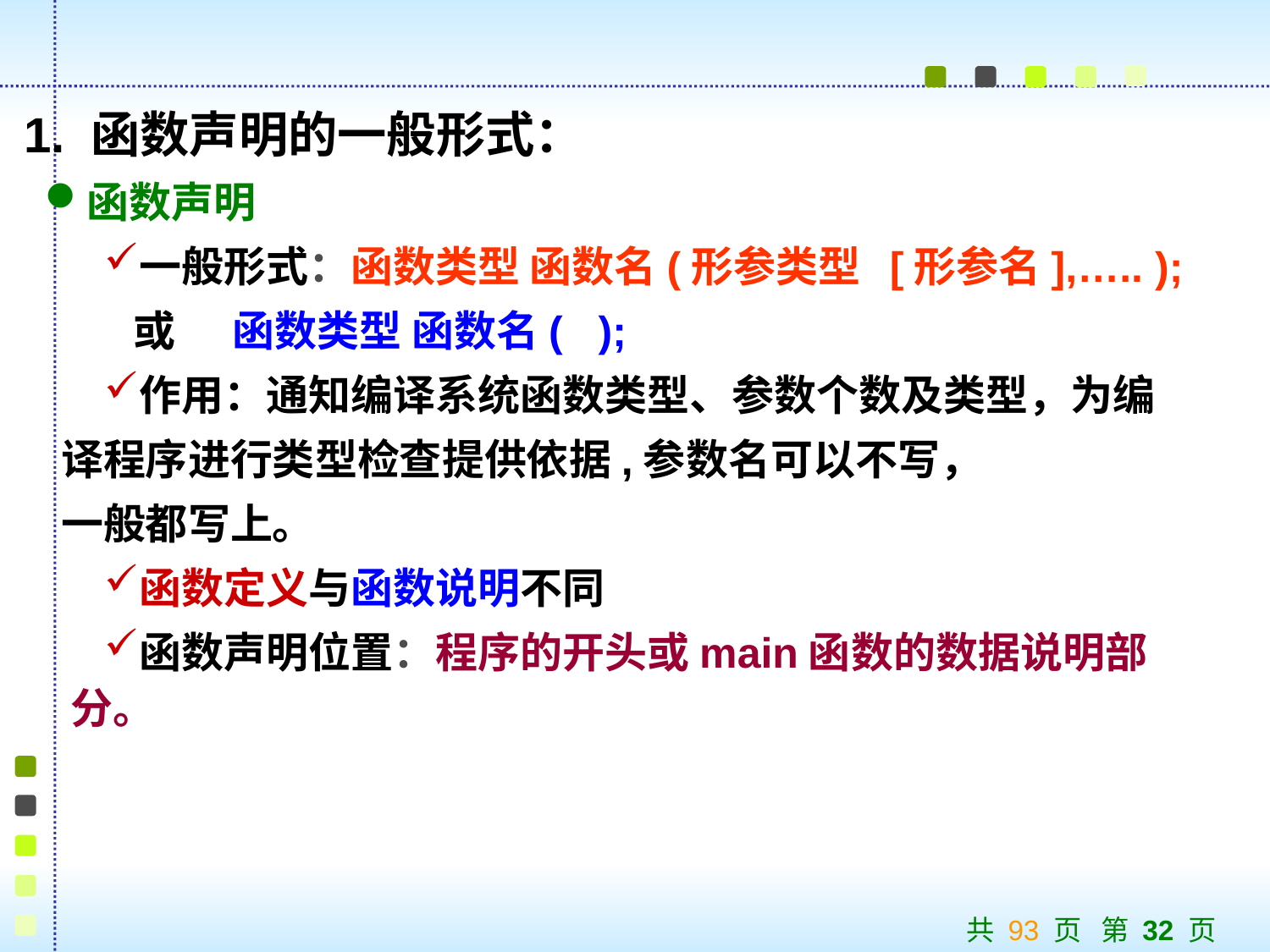

1. 函数声明的一般形式：
函数声明
一般形式：函数类型 函数名(形参类型  [形参名],….. );
  或      函数类型 函数名(   );
作用：通知编译系统函数类型、参数个数及类型，为编
              译程序进行类型检查提供依据,参数名可以不写，
              一般都写上。
函数定义与函数说明不同
函数声明位置：程序的开头或main函数的数据说明部分。

共 93 页   第 32 页